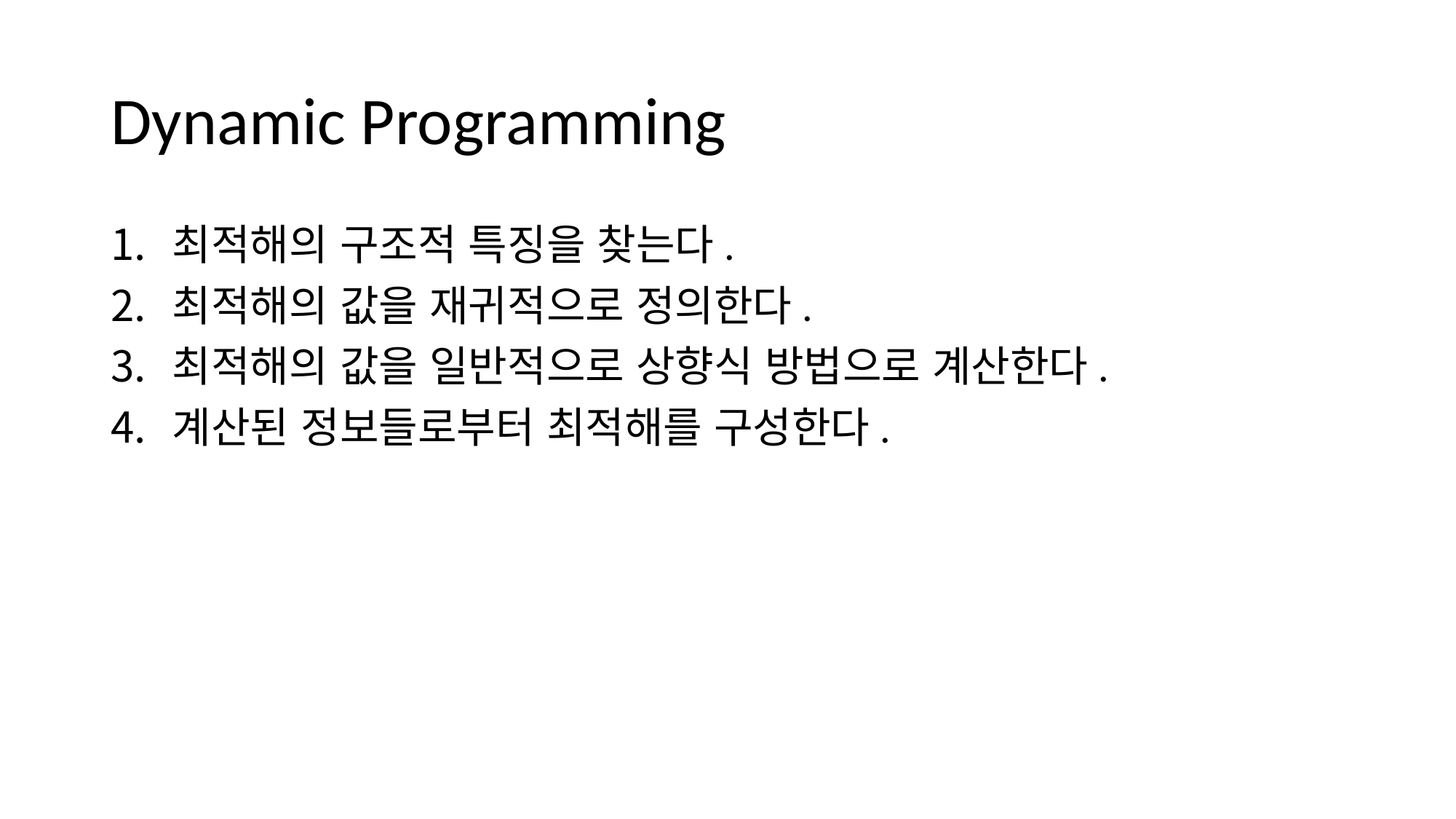

# Dynamic Programming
최적해의 구조적 특징을 찾는다.
최적해의 값을 재귀적으로 정의한다.
최적해의 값을 일반적으로 상향식 방법으로 계산한다.
계산된 정보들로부터 최적해를 구성한다.